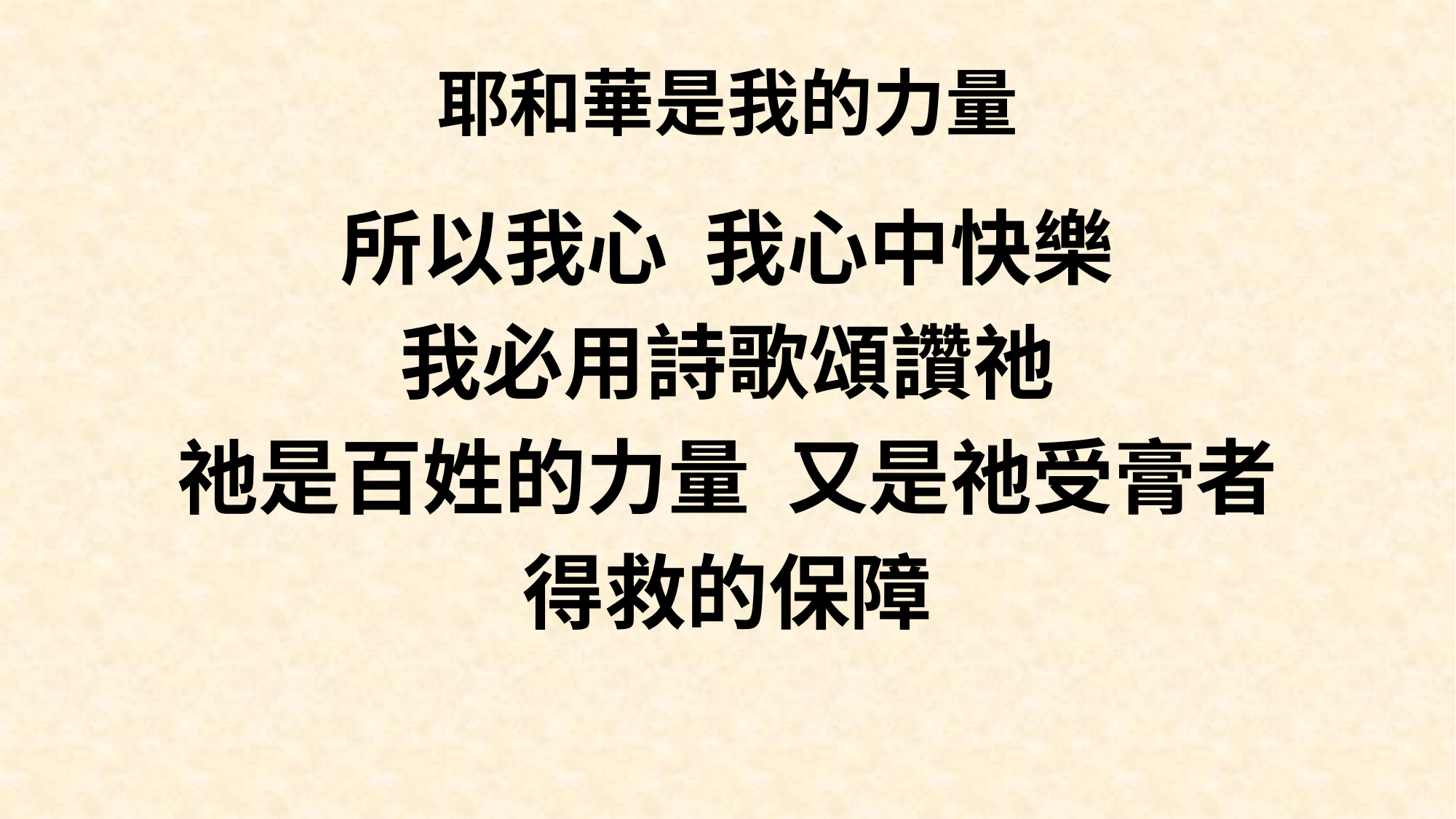

# 耶和華是我的力量
所以我心  我心中快樂
我必用詩歌頌讚祂
祂是百姓的力量  又是祂受膏者
得救的保障